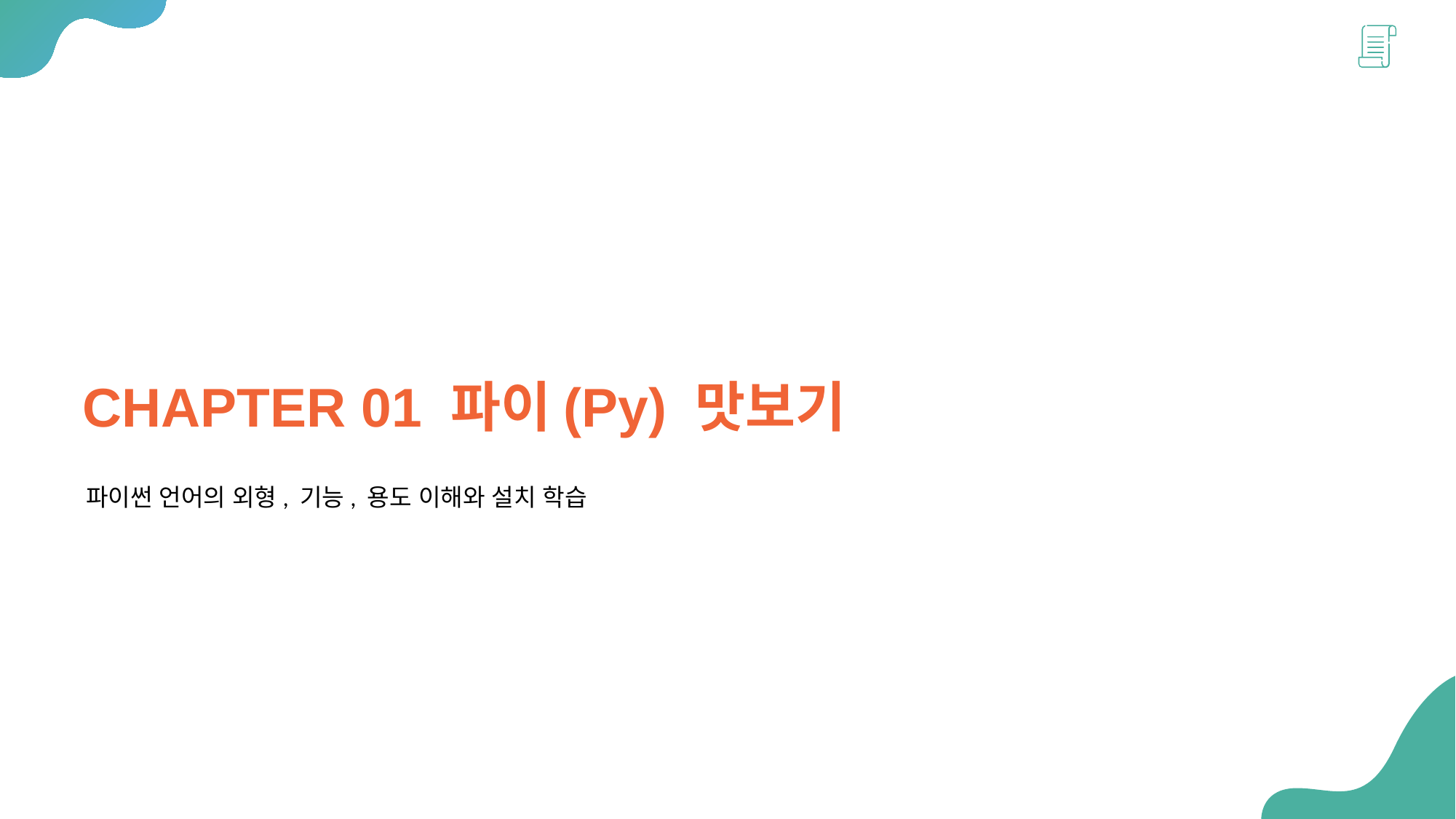

CHAPTER 01 파이(Py) 맛보기
파이썬 언어의 외형, 기능, 용도 이해와 설치 학습